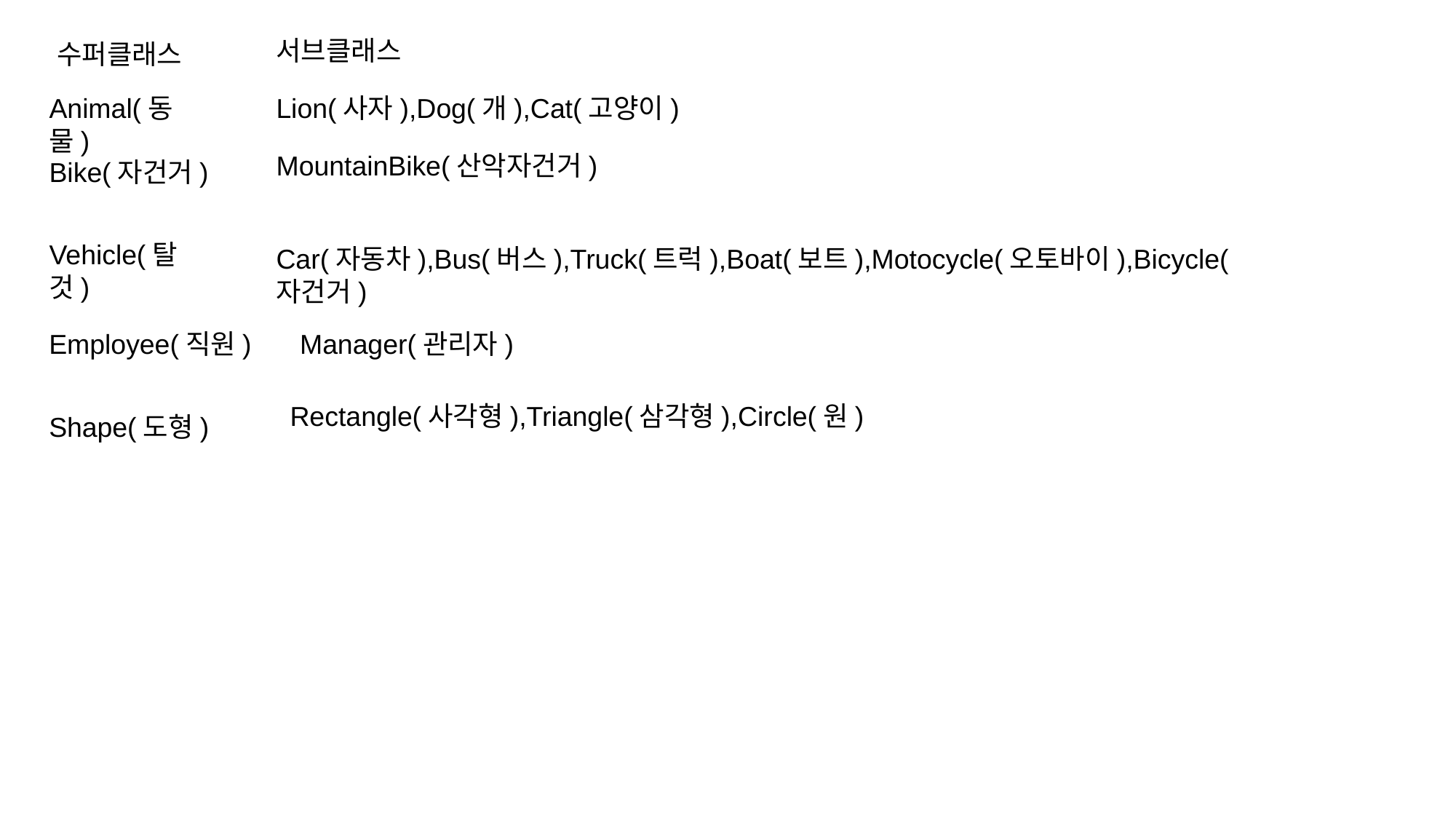

서브클래스
수퍼클래스
Animal(동물)
Lion(사자),Dog(개),Cat(고양이)
MountainBike(산악자건거)
Bike(자건거)
Vehicle(탈것)
Car(자동차),Bus(버스),Truck(트럭),Boat(보트),Motocycle(오토바이),Bicycle(자건거)
Employee(직원)
Manager(관리자)
Rectangle(사각형),Triangle(삼각형),Circle(원)
Shape(도형)